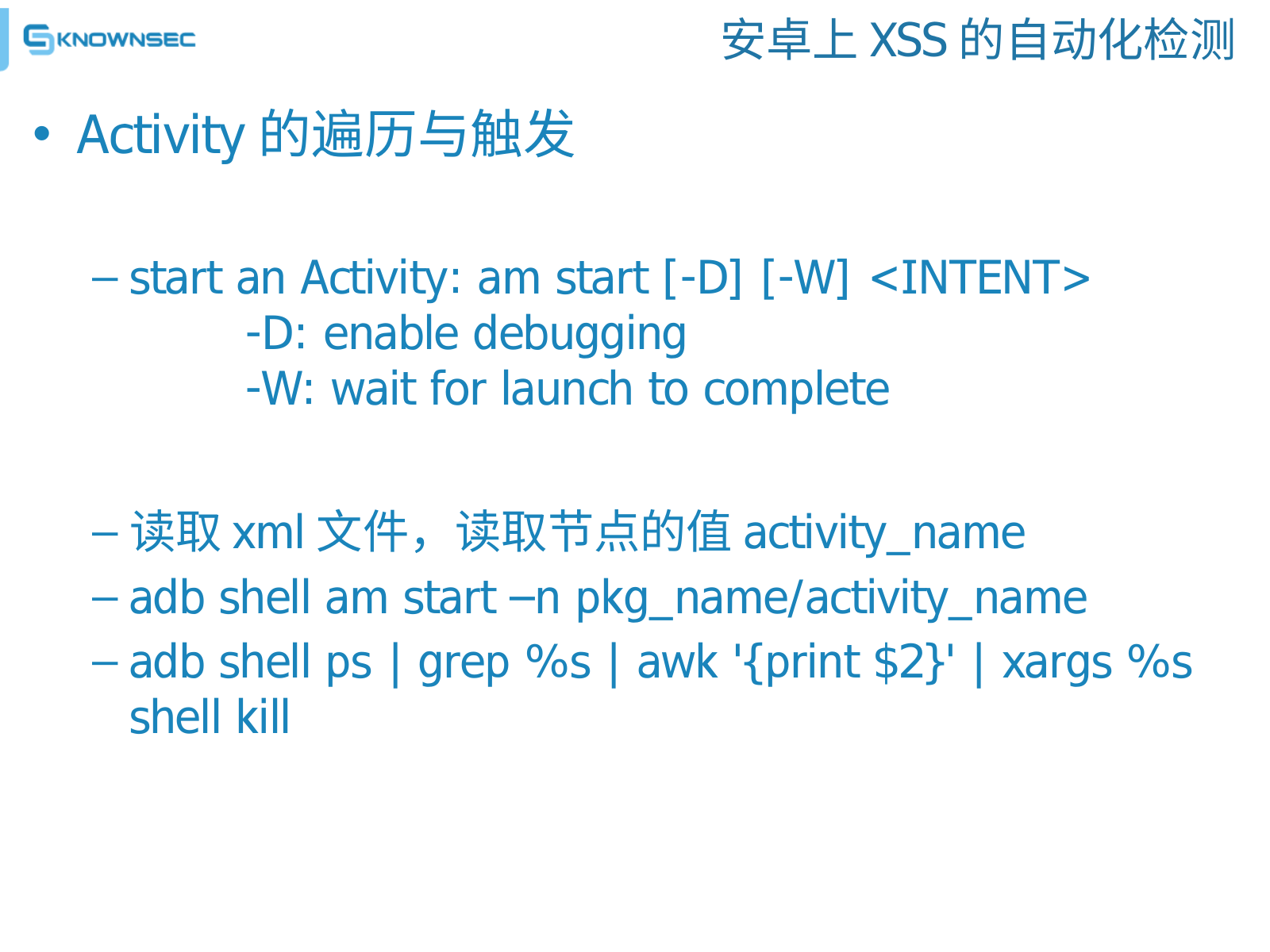

# 安卓上XSS的自动化检测
Activity的遍历与触发

start an Activity: am start [-D] [-W] <INTENT>
        -D: enable debugging
        -W: wait for launch to complete

读取xml文件，读取节点的值activity_name
adb shell am start –n pkg_name/activity_name
adb shell ps | grep %s | awk '{print $2}' | xargs %s shell kill